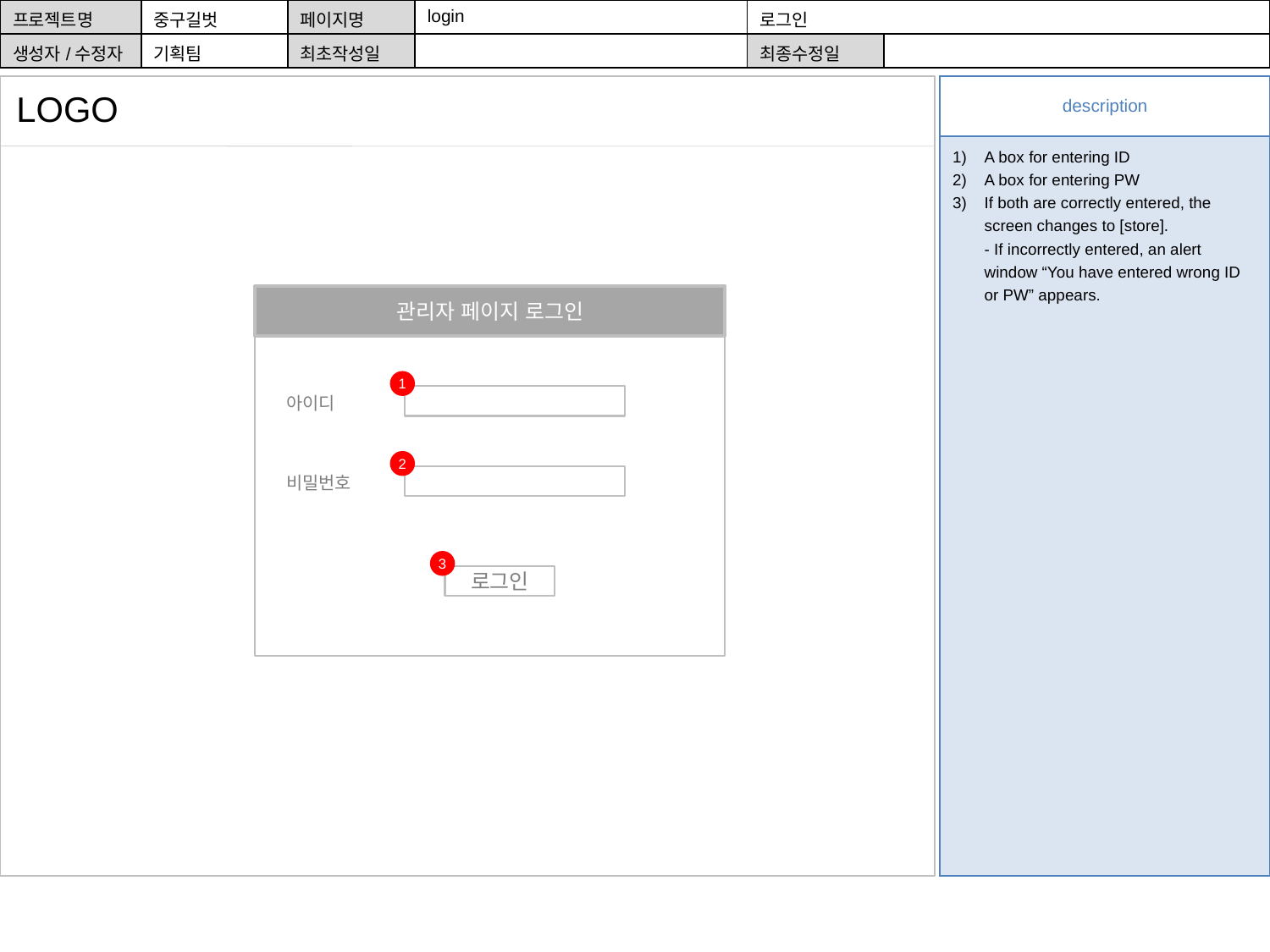

| 프로젝트명 | 중구길벗 | 페이지명 | login | 로그인 |  |
| --- | --- | --- | --- | --- | --- |
| 생성자/수정자 | 기획팀 | 최초작성일 |  | 최종수정일 |  |
| description |
| --- |
| A box for entering ID A box for entering PW If both are correctly entered, the screen changes to [store]. - If incorrectly entered, an alert window “You have entered wrong ID or PW” appears. |

LOGO
관리자 페이지 로그인

1

아이디
2
비밀번호

3
로그인